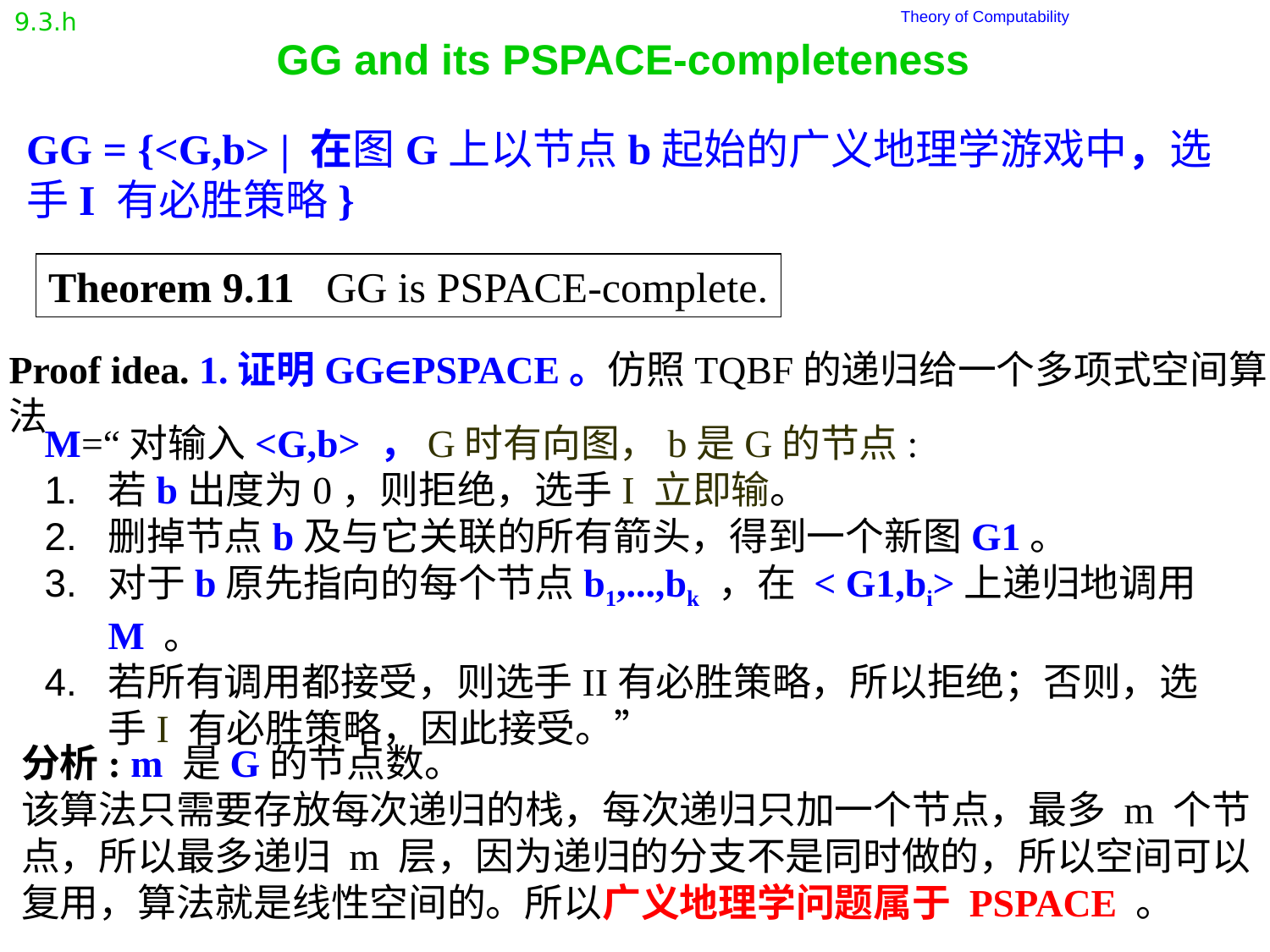

9.3.h
# GG and its PSPACE-completeness
 Theory of Computability
GG = {<G,b> | 在图G上以节点b起始的广义地理学游戏中，选手I 有必胜策略}
Theorem 9.11   GG is PSPACE-complete.
Proof idea. 1.证明GG∈PSPACE。仿照TQBF的递归给一个多项式空间算法
M=“对输入<G,b> ，G时有向图，b是G的节点:
若b出度为0，则拒绝，选手I 立即输。
删掉节点b及与它关联的所有箭头，得到一个新图G1。
对于b原先指向的每个节点b1,...,bk ，在 < G1,bi>上递归地调用M 。
若所有调用都接受，则选手II有必胜策略，所以拒绝；否则，选手I 有必胜策略，因此接受。”
分析: m 是G的节点数。
该算法只需要存放每次递归的栈，每次递归只加一个节点，最多 m 个节点，所以最多递归 m 层，因为递归的分支不是同时做的，所以空间可以复用，算法就是线性空间的。所以广义地理学问题属于 PSPACE 。